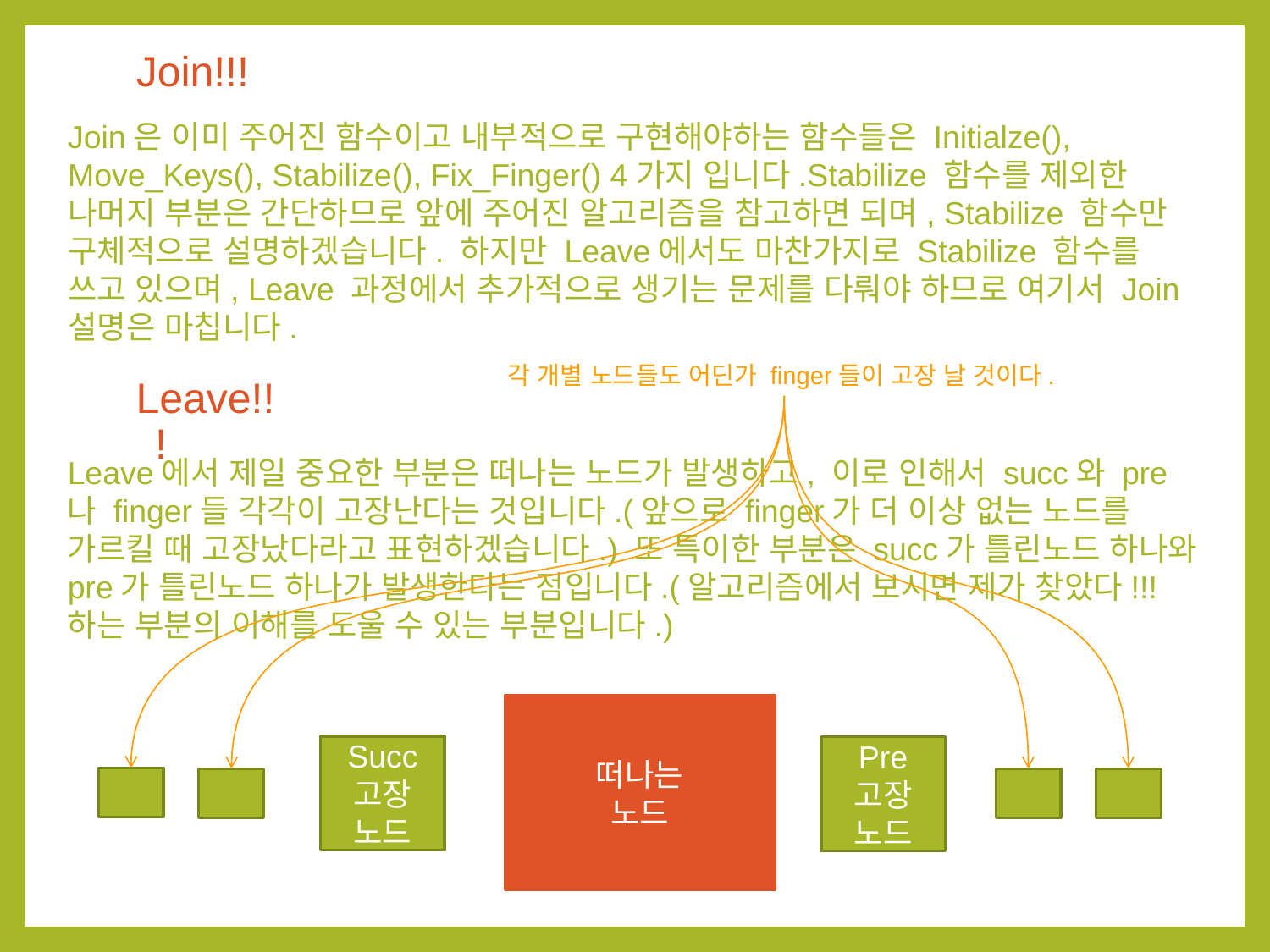

Join!!!
Join은 이미 주어진 함수이고 내부적으로 구현해야하는 함수들은 Initialze(), Move_Keys(), Stabilize(), Fix_Finger() 4가지 입니다.Stabilize 함수를 제외한 나머지 부분은 간단하므로 앞에 주어진 알고리즘을 참고하면 되며, Stabilize 함수만 구체적으로 설명하겠습니다. 하지만 Leave에서도 마찬가지로 Stabilize 함수를 쓰고 있으며, Leave 과정에서 추가적으로 생기는 문제를 다뤄야 하므로 여기서 Join 설명은 마칩니다.
각 개별 노드들도 어딘가 finger들이 고장 날 것이다.
Leave!!!
Leave에서 제일 중요한 부분은 떠나는 노드가 발생하고, 이로 인해서 succ와 pre나 finger들 각각이 고장난다는 것입니다.(앞으로 finger가 더 이상 없는 노드를 가르킬 때 고장났다라고 표현하겠습니다.) 또 특이한 부분은 succ가 틀린노드 하나와 pre가 틀린노드 하나가 발생한다는 점입니다.(알고리즘에서 보시면 제가 찾았다!!! 하는 부분의 이해를 도울 수 있는 부분입니다.)
떠나는
노드
Succ
고장
노드
Pre
고장
노드